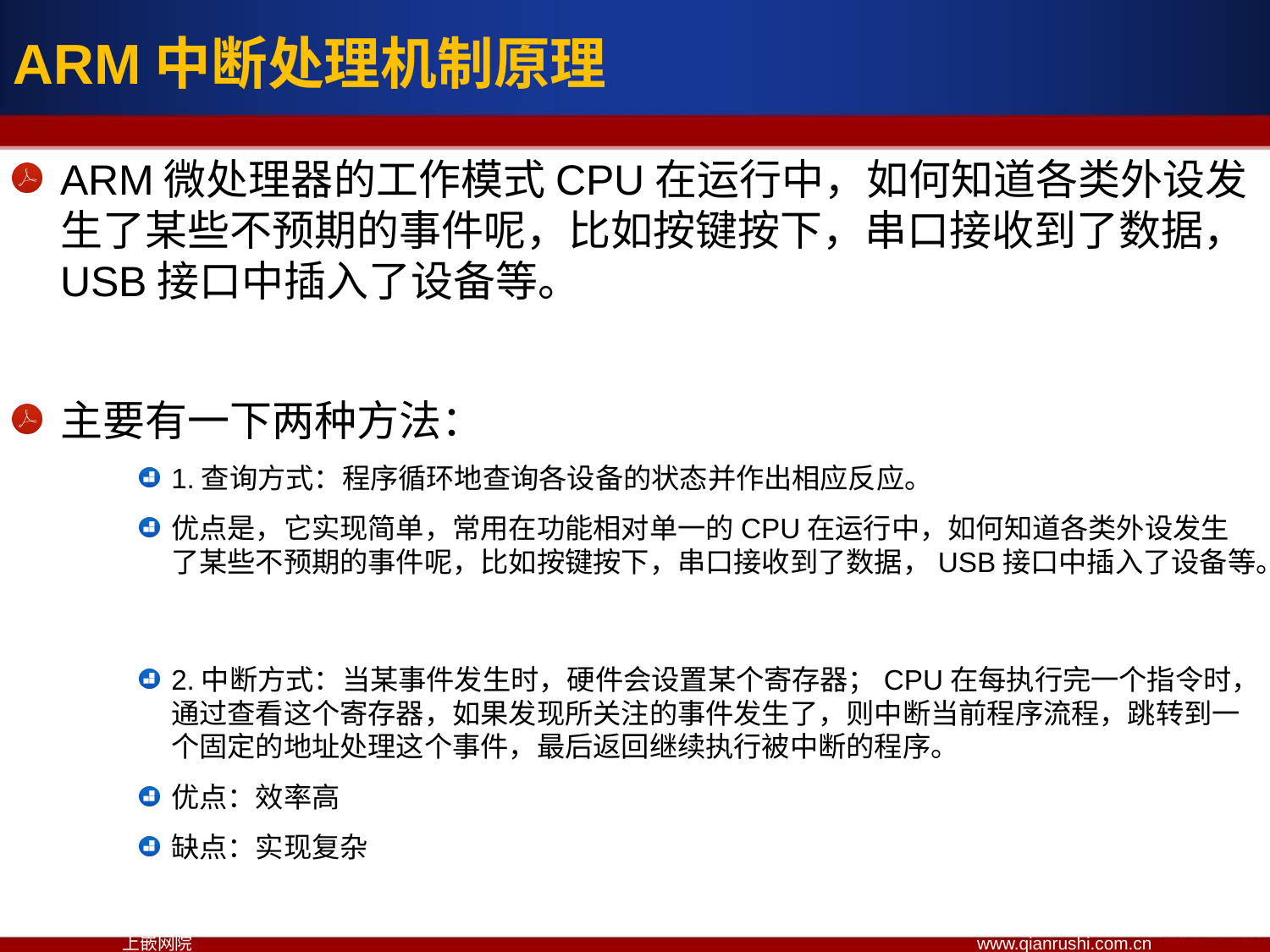

ARM中断处理机制原理
ARM微处理器的工作模式CPU在运行中，如何知道各类外设发生了某些不预期的事件呢，比如按键按下，串口接收到了数据，USB接口中插入了设备等。

主要有一下两种方法：
1.查询方式：程序循环地查询各设备的状态并作出相应反应。
优点是，它实现简单，常用在功能相对单一的CPU在运行中，如何知道各类外设发生了某些不预期的事件呢，比如按键按下，串口接收到了数据，USB接口中插入了设备等。

2.中断方式：当某事件发生时，硬件会设置某个寄存器；CPU在每执行完一个指令时，通过查看这个寄存器，如果发现所关注的事件发生了，则中断当前程序流程，跳转到一个固定的地址处理这个事件，最后返回继续执行被中断的程序。
优点：效率高
缺点：实现复杂